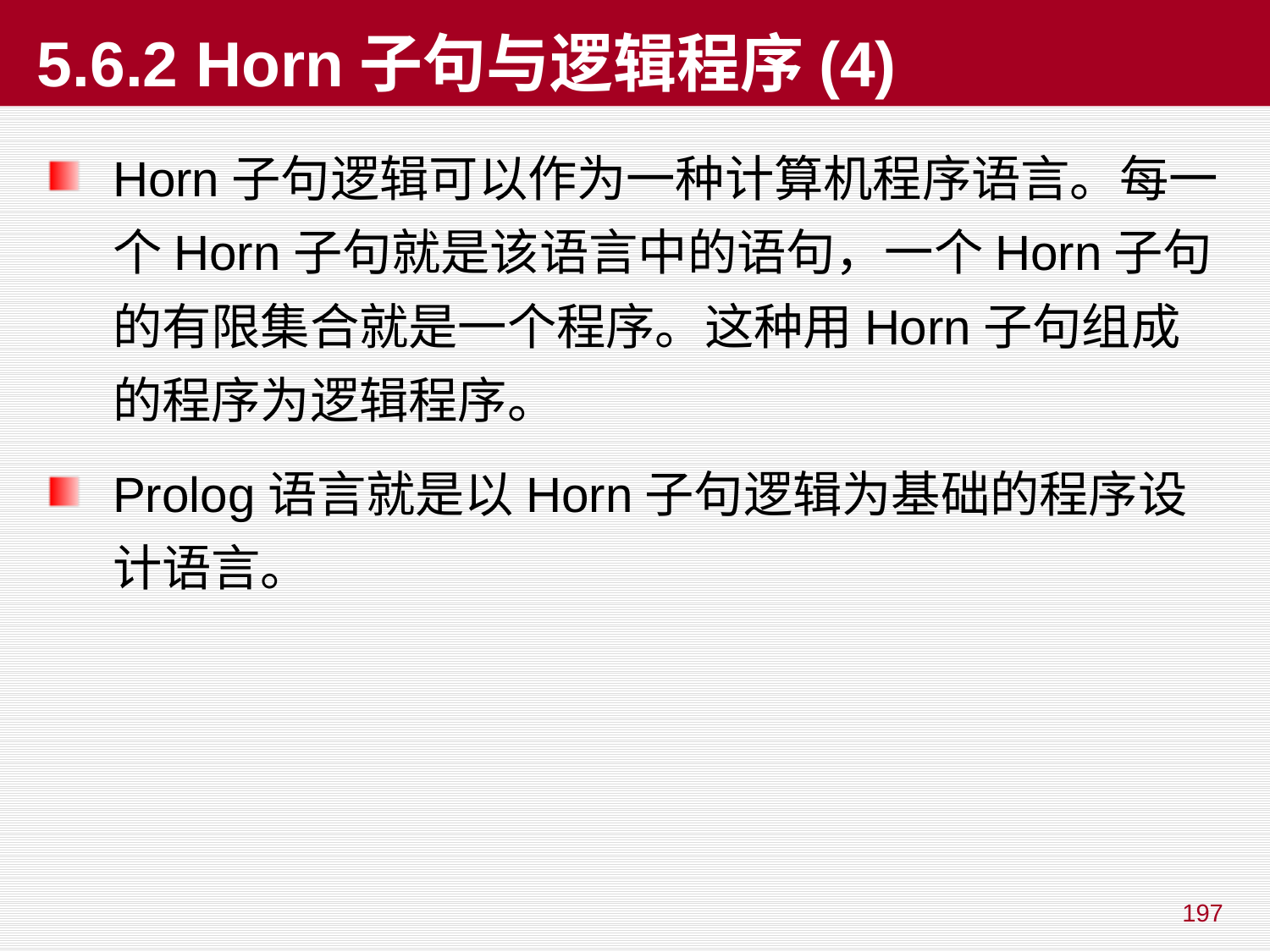

# 5.6.2 Horn子句与逻辑程序(4)
Horn子句逻辑可以作为一种计算机程序语言。每一个Horn子句就是该语言中的语句，一个Horn子句的有限集合就是一个程序。这种用Horn子句组成的程序为逻辑程序。
Prolog语言就是以Horn子句逻辑为基础的程序设计语言。
197